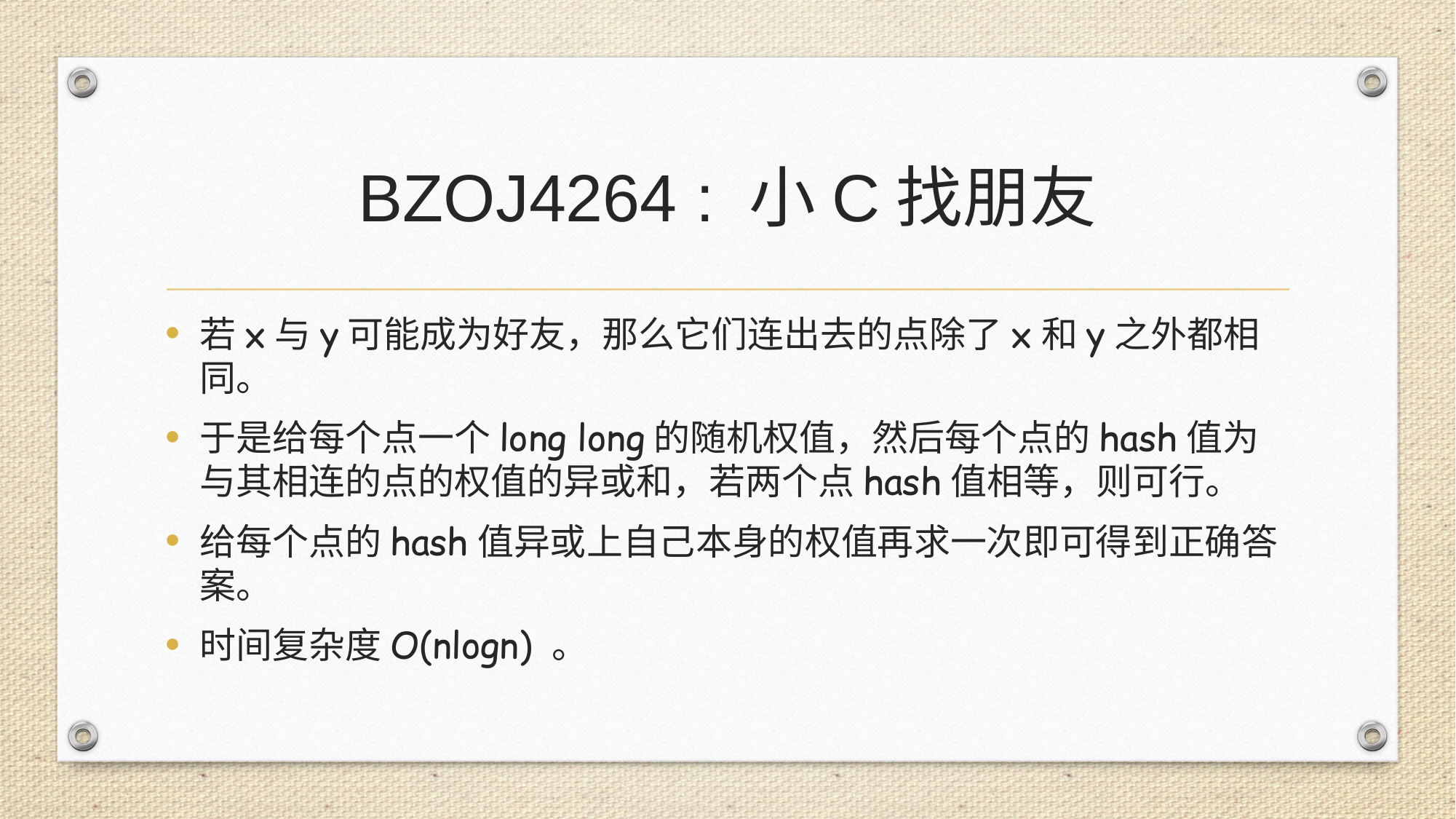

# BZOJ4264 : 小C找朋友
若x与y可能成为好友，那么它们连出去的点除了x和y之外都相同。
于是给每个点一个long long的随机权值，然后每个点的hash值为与其相连的点的权值的异或和，若两个点hash值相等，则可行。
给每个点的hash值异或上自己本身的权值再求一次即可得到正确答案。
时间复杂度O(nlogn) 。